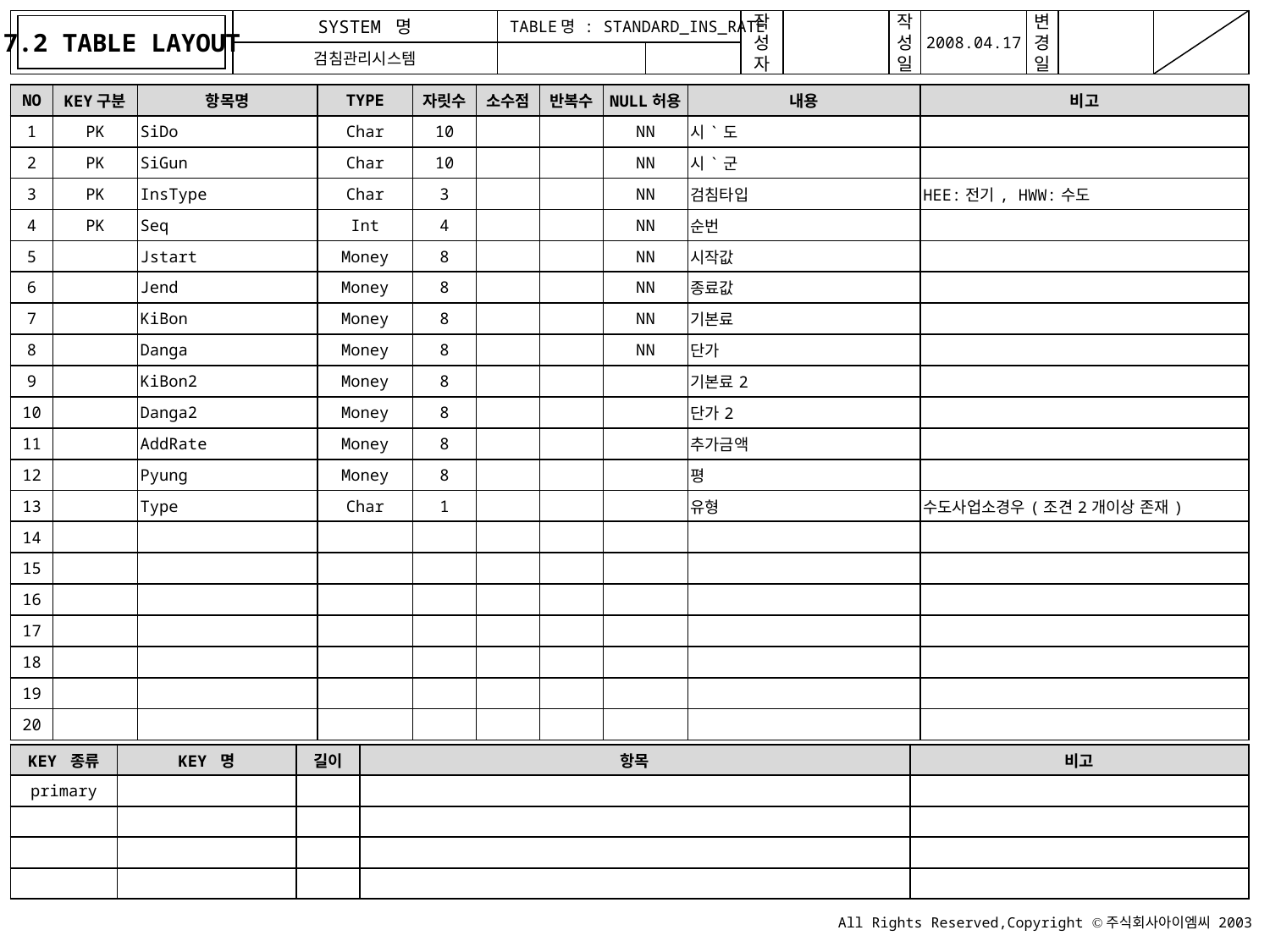

7.2 TABLE LAYOUT
TABLE명 : STANDARD_INS_RATE
| NO | KEY구분 | 항목명 | TYPE | 자릿수 | 소수점 | 반복수 | NULL허용 | 내용 | 비고 |
| --- | --- | --- | --- | --- | --- | --- | --- | --- | --- |
| 1 | PK | SiDo | Char | 10 |  |  | NN | 시`도 |  |
| 2 | PK | SiGun | Char | 10 |  |  | NN | 시`군 |  |
| 3 | PK | InsType | Char | 3 |  |  | NN | 검침타입 | HEE:전기, HWW:수도 |
| 4 | PK | Seq | Int | 4 |  |  | NN | 순번 |  |
| 5 |  | Jstart | Money | 8 |  |  | NN | 시작값 |  |
| 6 |  | Jend | Money | 8 |  |  | NN | 종료값 |  |
| 7 |  | KiBon | Money | 8 |  |  | NN | 기본료 |  |
| 8 |  | Danga | Money | 8 |  |  | NN | 단가 |  |
| 9 |  | KiBon2 | Money | 8 |  |  |  | 기본료2 |  |
| 10 |  | Danga2 | Money | 8 |  |  |  | 단가2 |  |
| 11 |  | AddRate | Money | 8 |  |  |  | 추가금액 |  |
| 12 |  | Pyung | Money | 8 |  |  |  | 평 |  |
| 13 |  | Type | Char | 1 |  |  |  | 유형 | 수도사업소경우(조견2개이상 존재) |
| 14 |  |  |  |  |  |  |  |  |  |
| 15 |  |  |  |  |  |  |  |  |  |
| 16 |  |  |  |  |  |  |  |  |  |
| 17 |  |  |  |  |  |  |  |  |  |
| 18 |  |  |  |  |  |  |  |  |  |
| 19 |  |  |  |  |  |  |  |  |  |
| 20 |  |  |  |  |  |  |  |  |  |
| KEY 종류 | KEY 명 | 길이 | 항목 | 비고 |
| --- | --- | --- | --- | --- |
| primary |  |  |  |  |
|  |  |  |  |  |
|  |  |  |  |  |
|  |  |  |  |  |